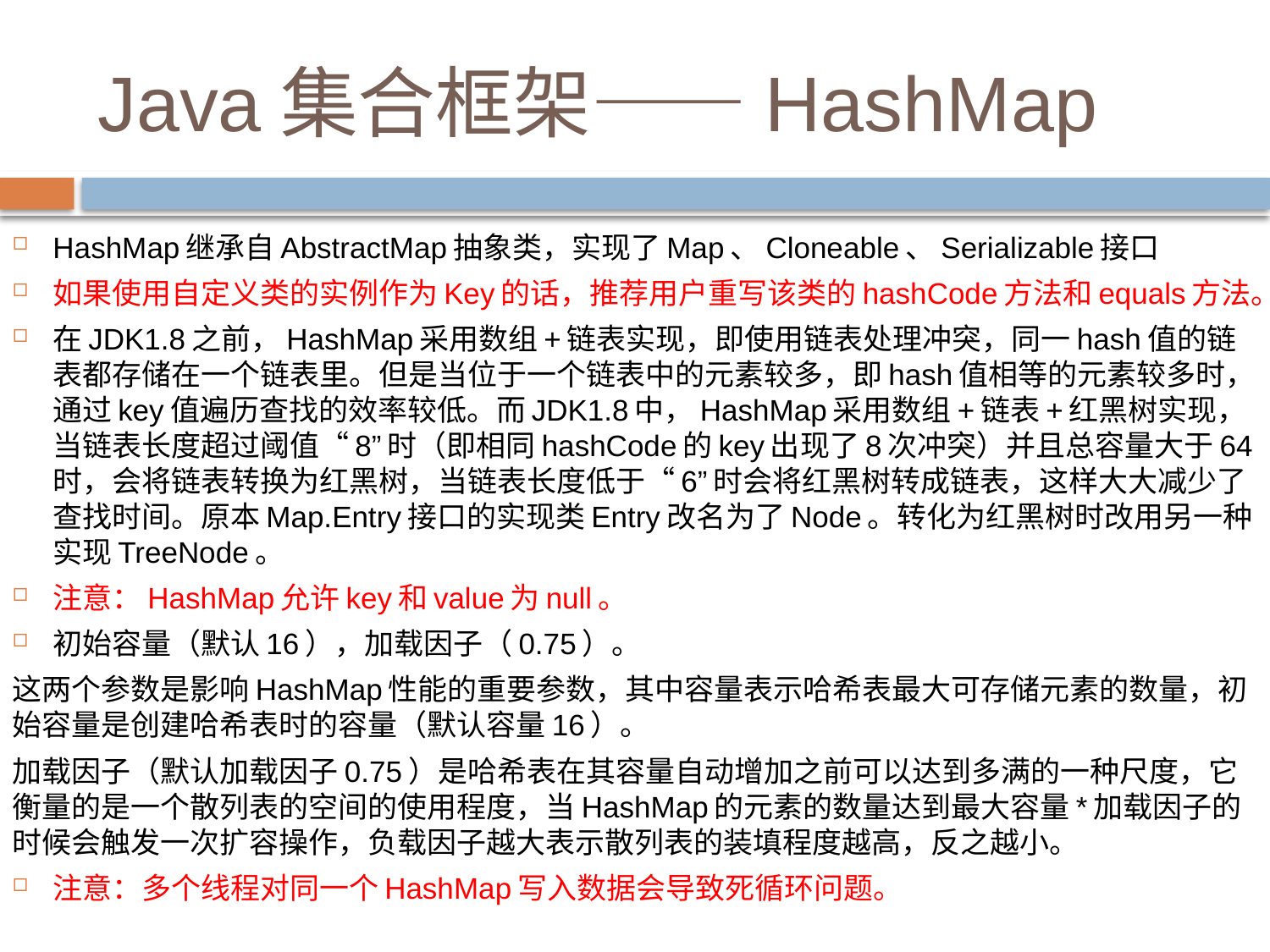

# Java集合框架——HashMap
HashMap继承自AbstractMap抽象类，实现了Map、Cloneable、Serializable接口
如果使用自定义类的实例作为Key的话，推荐用户重写该类的hashCode方法和equals方法。
在JDK1.8之前，HashMap采用数组+链表实现，即使用链表处理冲突，同一hash值的链表都存储在一个链表里。但是当位于一个链表中的元素较多，即hash值相等的元素较多时，通过key值遍历查找的效率较低。而JDK1.8中，HashMap采用数组+链表+红黑树实现，当链表长度超过阈值“8”时（即相同hashCode的key出现了8次冲突）并且总容量大于64时，会将链表转换为红黑树，当链表长度低于“6”时会将红黑树转成链表，这样大大减少了查找时间。原本Map.Entry接口的实现类Entry改名为了Node。转化为红黑树时改用另一种实现TreeNode。
注意：HashMap允许key和value为null。
初始容量（默认16），加载因子（0.75）。
这两个参数是影响HashMap性能的重要参数，其中容量表示哈希表最大可存储元素的数量，初始容量是创建哈希表时的容量（默认容量16）。
加载因子（默认加载因子0.75）是哈希表在其容量自动增加之前可以达到多满的一种尺度，它衡量的是一个散列表的空间的使用程度，当HashMap的元素的数量达到最大容量*加载因子的时候会触发一次扩容操作，负载因子越大表示散列表的装填程度越高，反之越小。
注意：多个线程对同一个HashMap写入数据会导致死循环问题。